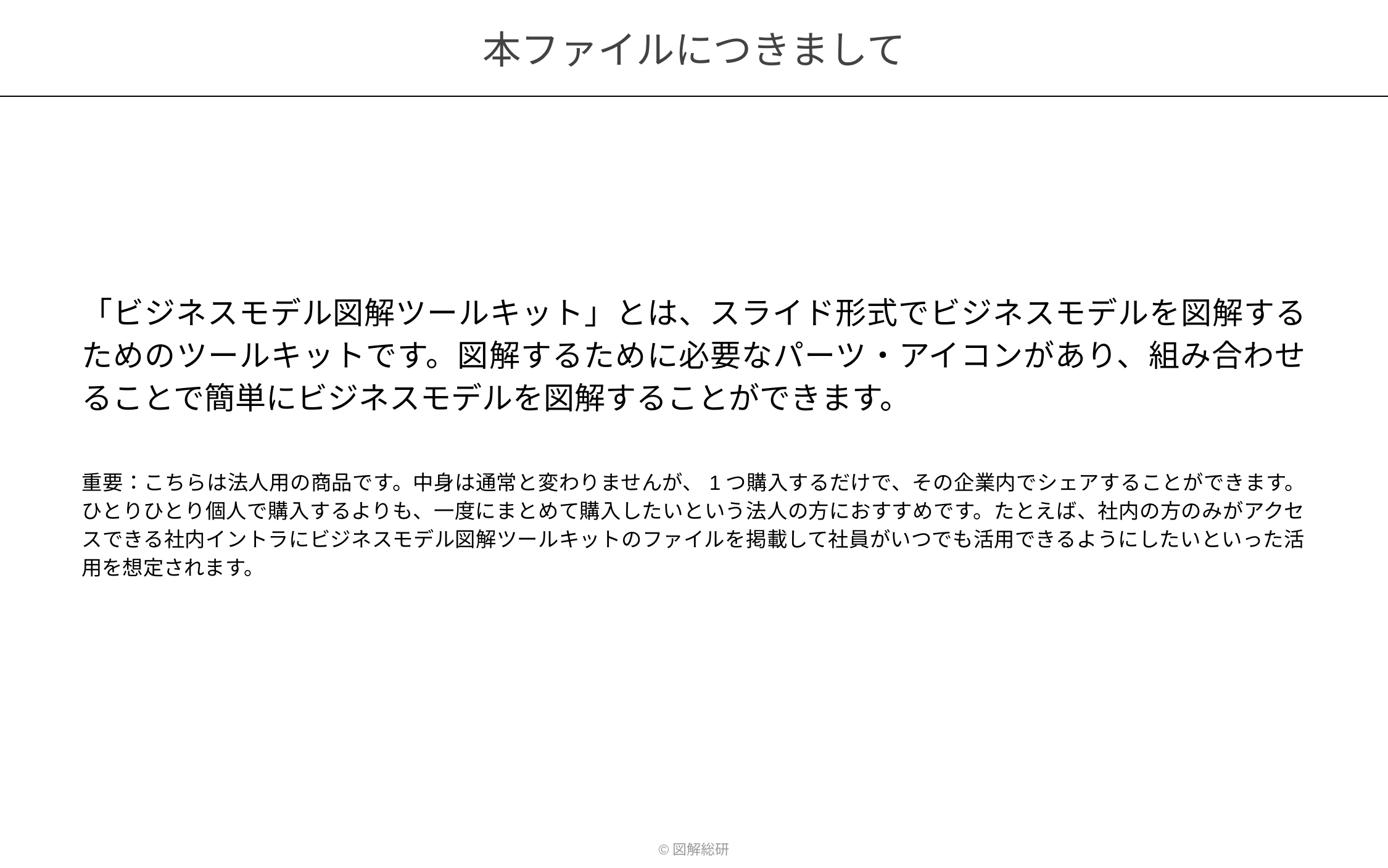

本ファイルにつきまして
「ビジネスモデル図解ツールキット」とは、スライド形式でビジネスモデルを図解するためのツールキットです。図解するために必要なパーツ・アイコンがあり、組み合わせることで簡単にビジネスモデルを図解することができます。
重要：こちらは法人用の商品です。中身は通常と変わりませんが、1つ購入するだけで、その企業内でシェアすることができます。ひとりひとり個人で購入するよりも、一度にまとめて購入したいという法人の方におすすめです。たとえば、社内の方のみがアクセスできる社内イントラにビジネスモデル図解ツールキットのファイルを掲載して社員がいつでも活用できるようにしたいといった活用を想定されます。